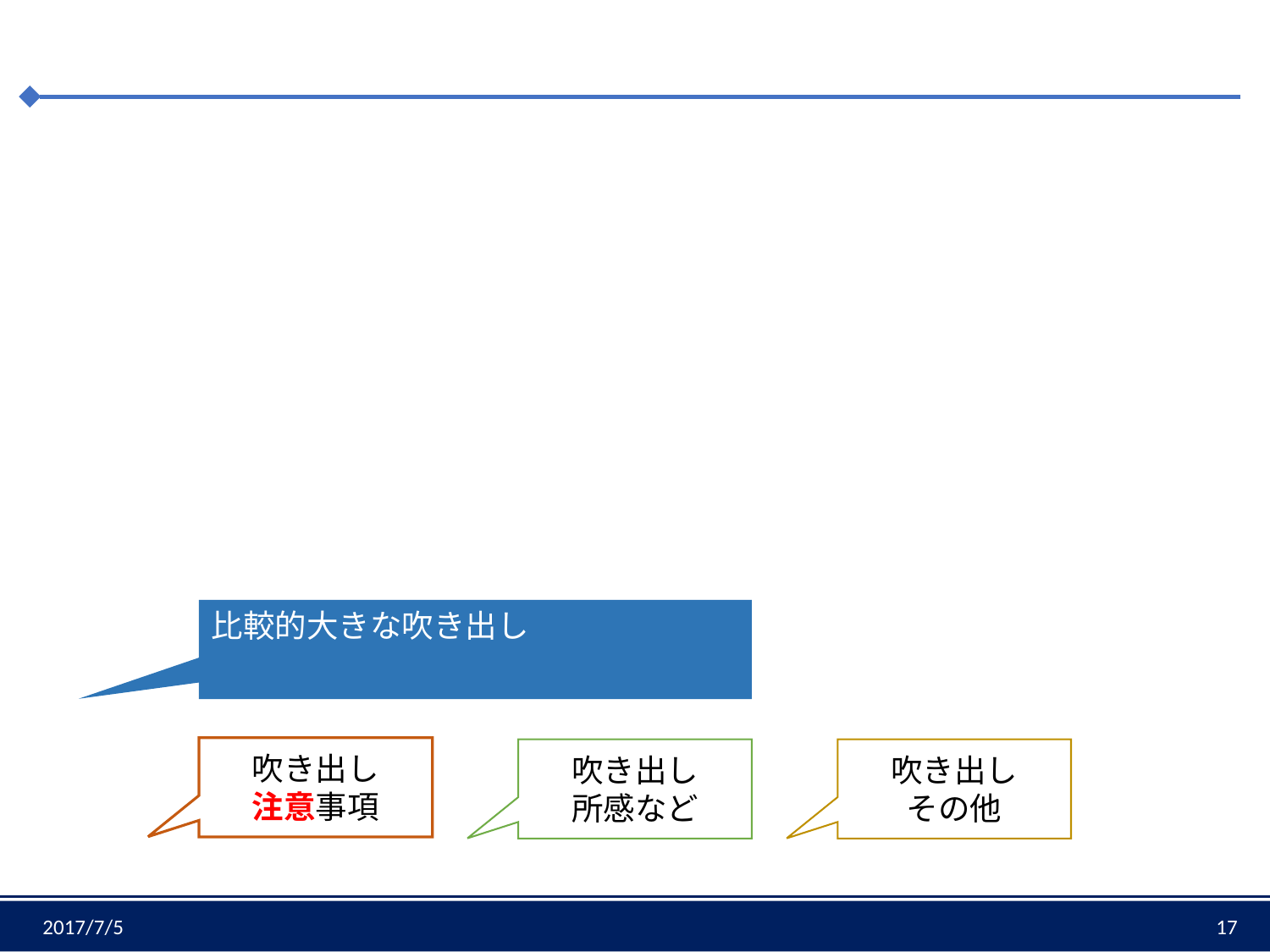

#

比較的大きな吹き出し
吹き出し
注意事項
吹き出し
所感など
吹き出し
その他

2017/7/5
17